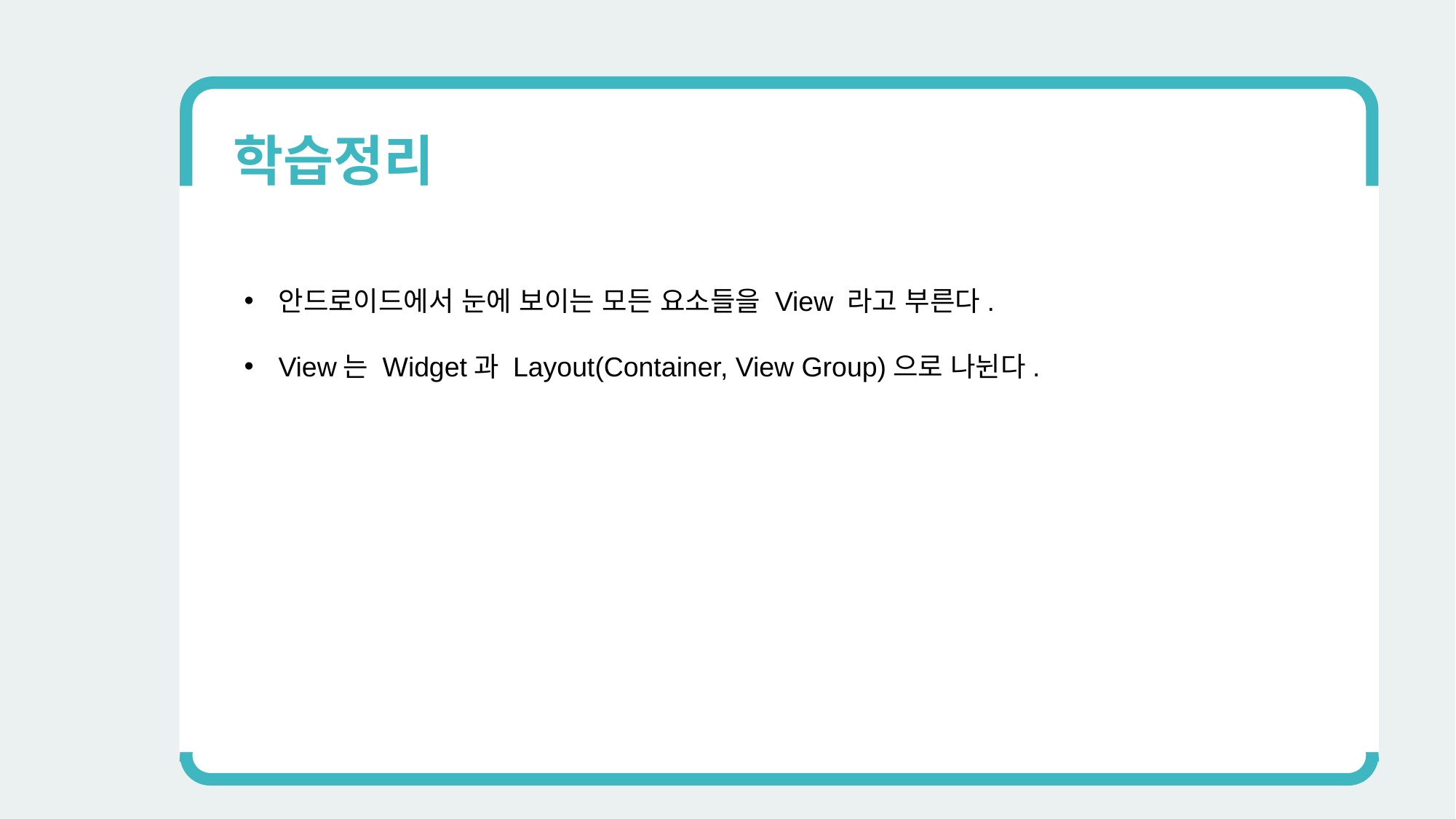

학습정리

안드로이드에서 눈에 보이는 모든 요소들을 View 라고 부른다.
View는 Widget과 Layout(Container, View Group)으로 나뉜다.